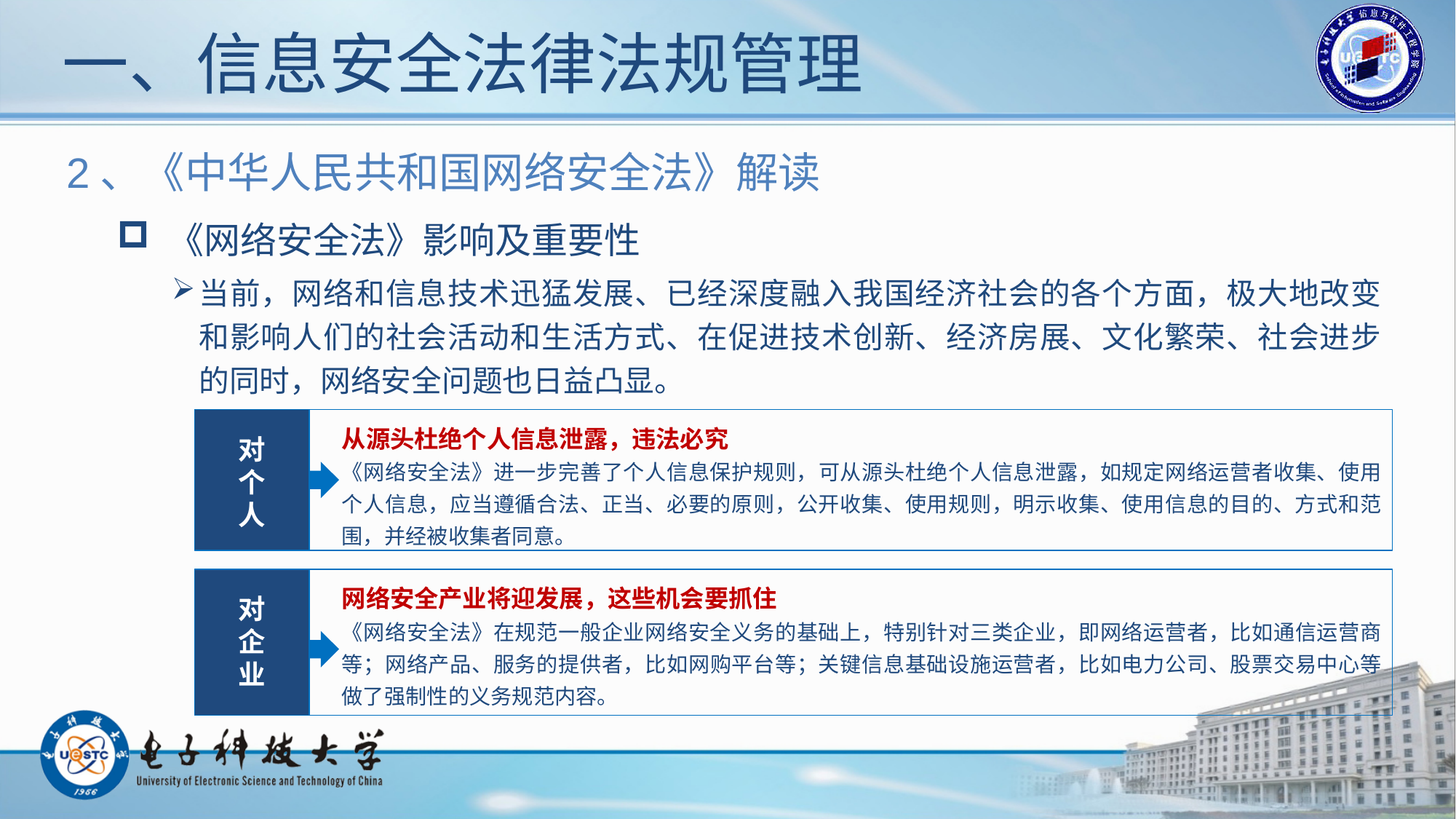

# 一、信息安全法律法规管理
2、《中华人民共和国网络安全法》解读
 《网络安全法》影响及重要性
当前，网络和信息技术迅猛发展、已经深度融入我国经济社会的各个方面，极大地改变和影响人们的社会活动和生活方式、在促进技术创新、经济房展、文化繁荣、社会进步的同时，网络安全问题也日益凸显。

从源头杜绝个人信息泄露，违法必究
《网络安全法》进一步完善了个人信息保护规则，可从源头杜绝个人信息泄露，如规定网络运营者收集、使用个人信息，应当遵循合法、正当、必要的原则，公开收集、使用规则，明示收集、使用信息的目的、方式和范围，并经被收集者同意。
对
个
人

网络安全产业将迎发展，这些机会要抓住
《网络安全法》在规范一般企业网络安全义务的基础上，特别针对三类企业，即网络运营者，比如通信运营商等；网络产品、服务的提供者，比如网购平台等；关键信息基础设施运营者，比如电力公司、股票交易中心等做了强制性的义务规范内容。
对
企
业